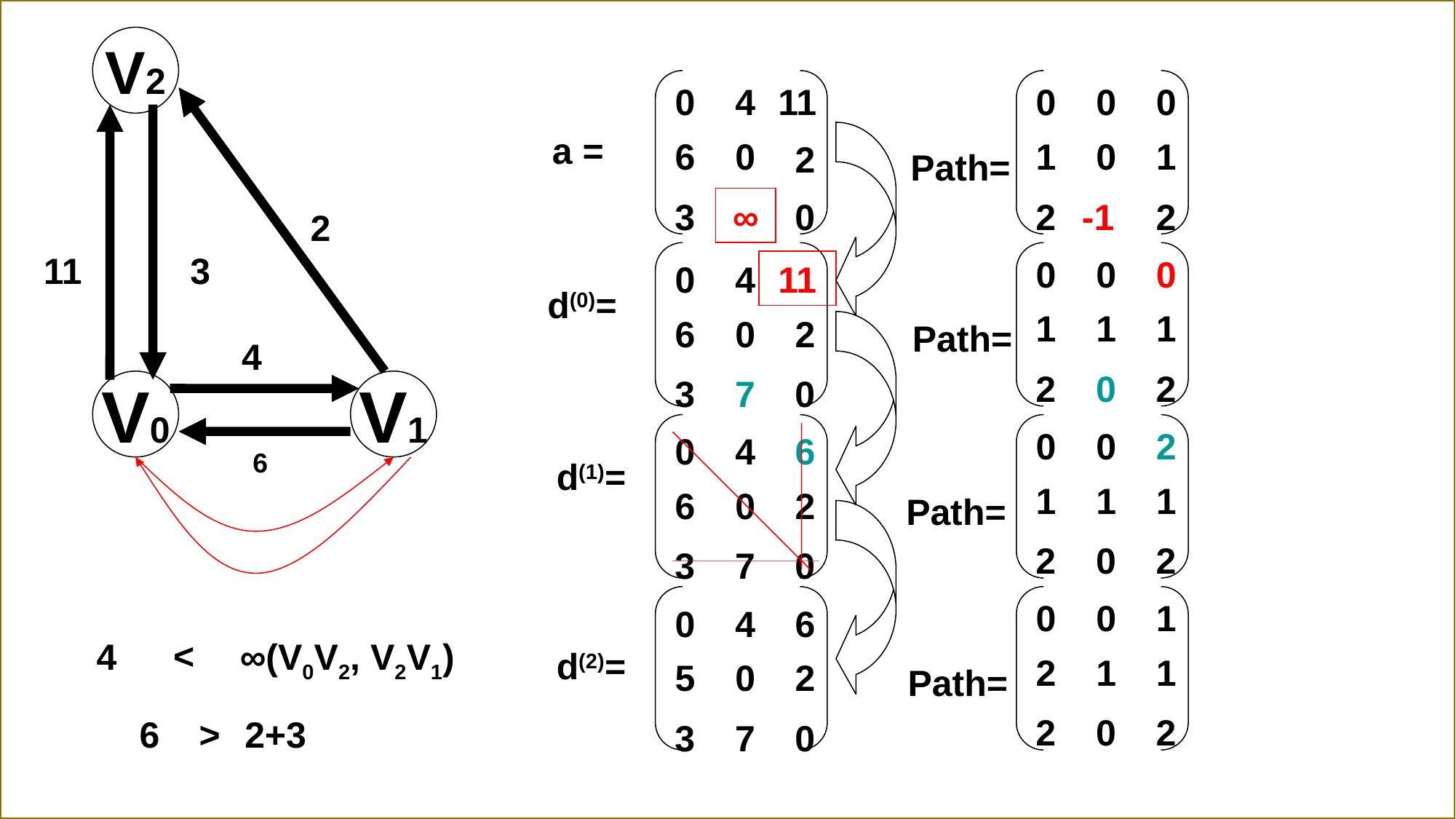

第七章
图
V2
7.5  最短路径

0
4
0
0
0
11

a =

6
0
1
0
1
2
Path=
3
0
2
-1
2
∞
2
3
11

0
0
0
0
4
11

d(0)=
1
1
1
6
0
2
Path=

4

2
0
2
3
7
0
V0
V1

0
0
2
0
4
6

6
d(1)=

1
1
1
6
0
2
Path=

2
0
2
3
7
0

0
0
1
0
4
6
<
4
∞(V0V2, V2V1)
d(2)=
2
1
1
5
0
2
Path=
2
0
2
6
>
2+3
3
7
0